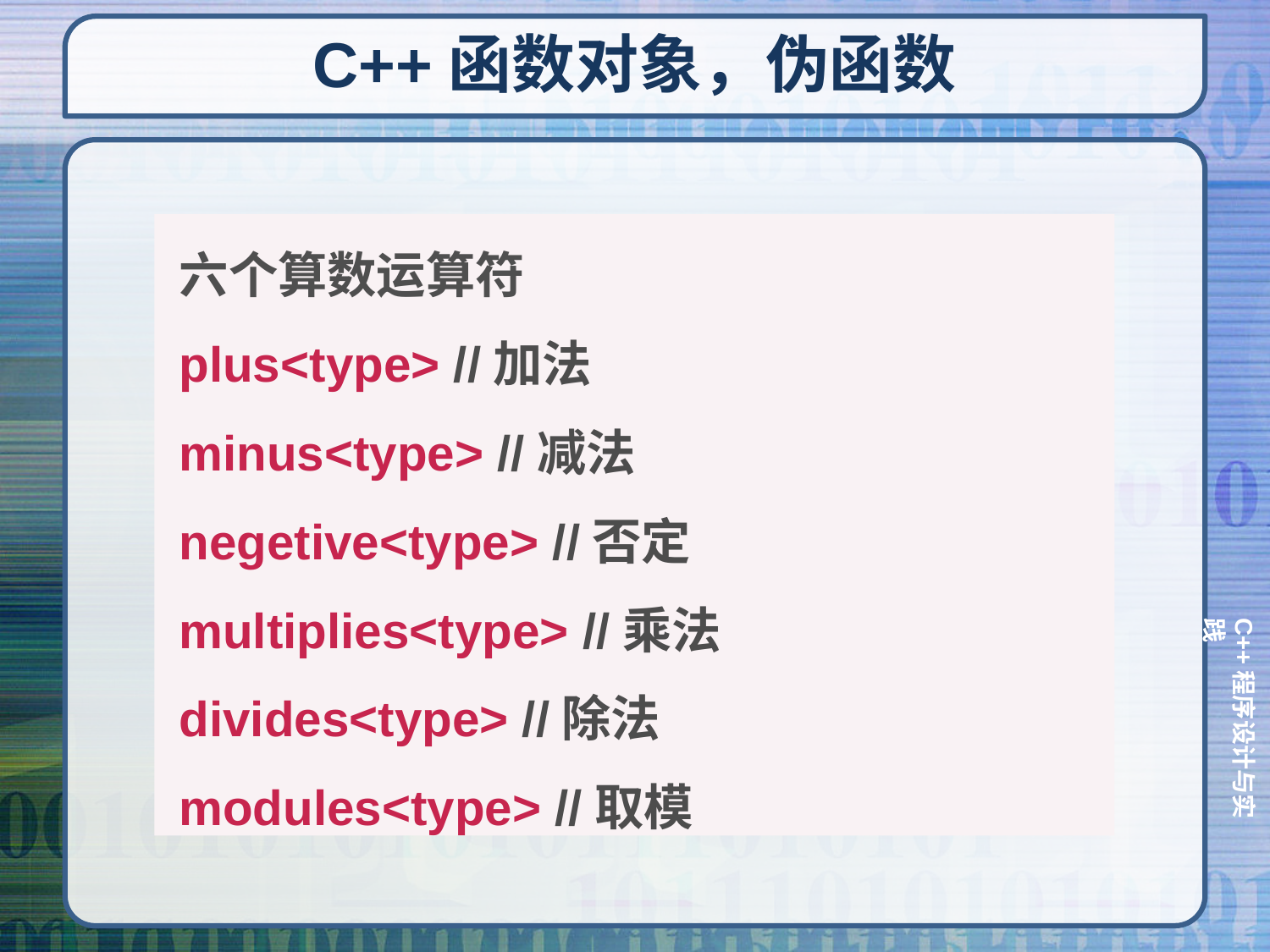

# C++函数对象，伪函数
六个算数运算符
plus<type> //加法
minus<type> //减法
negetive<type> //否定
multiplies<type> //乘法
divides<type> //除法
modules<type> //取模